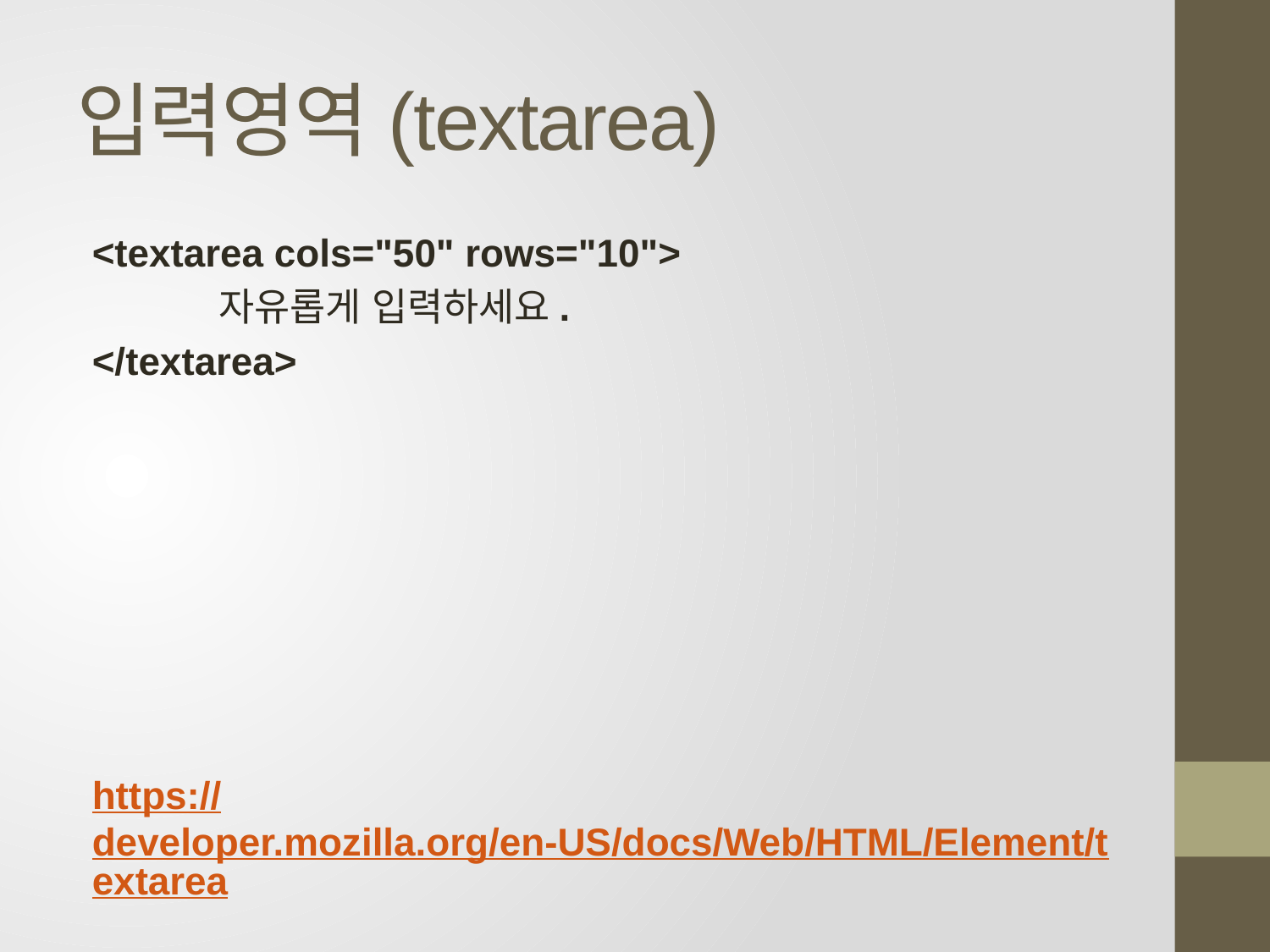

# 입력영역(textarea)
<textarea cols="50" rows="10">
	자유롭게 입력하세요.
</textarea>

https://developer.mozilla.org/en-US/docs/Web/HTML/Element/textarea